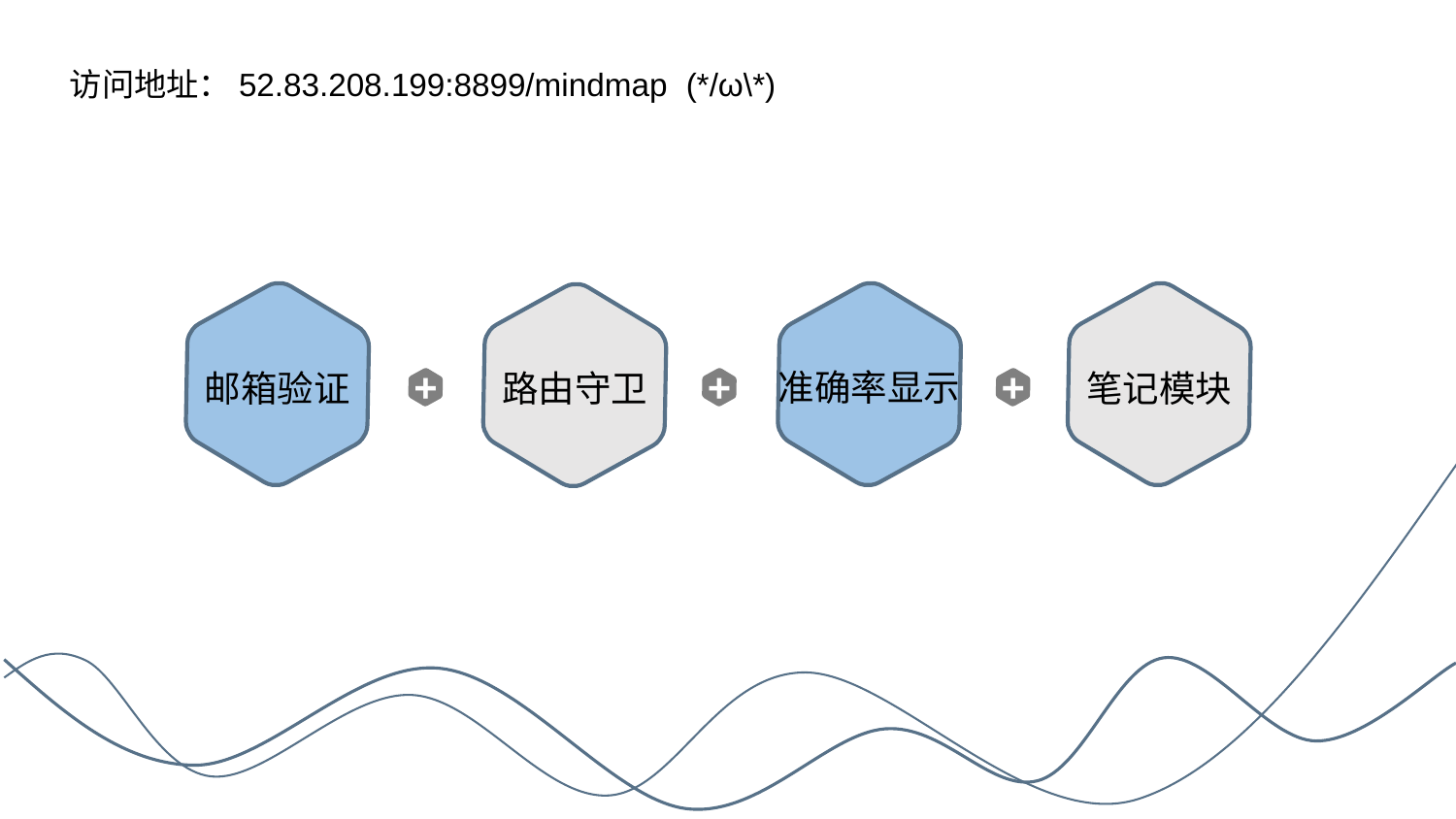

访问地址：52.83.208.199:8899/mindmap  (*/ω\*)

+

+

+

准确率显示
路由守卫
笔记模块
邮箱验证